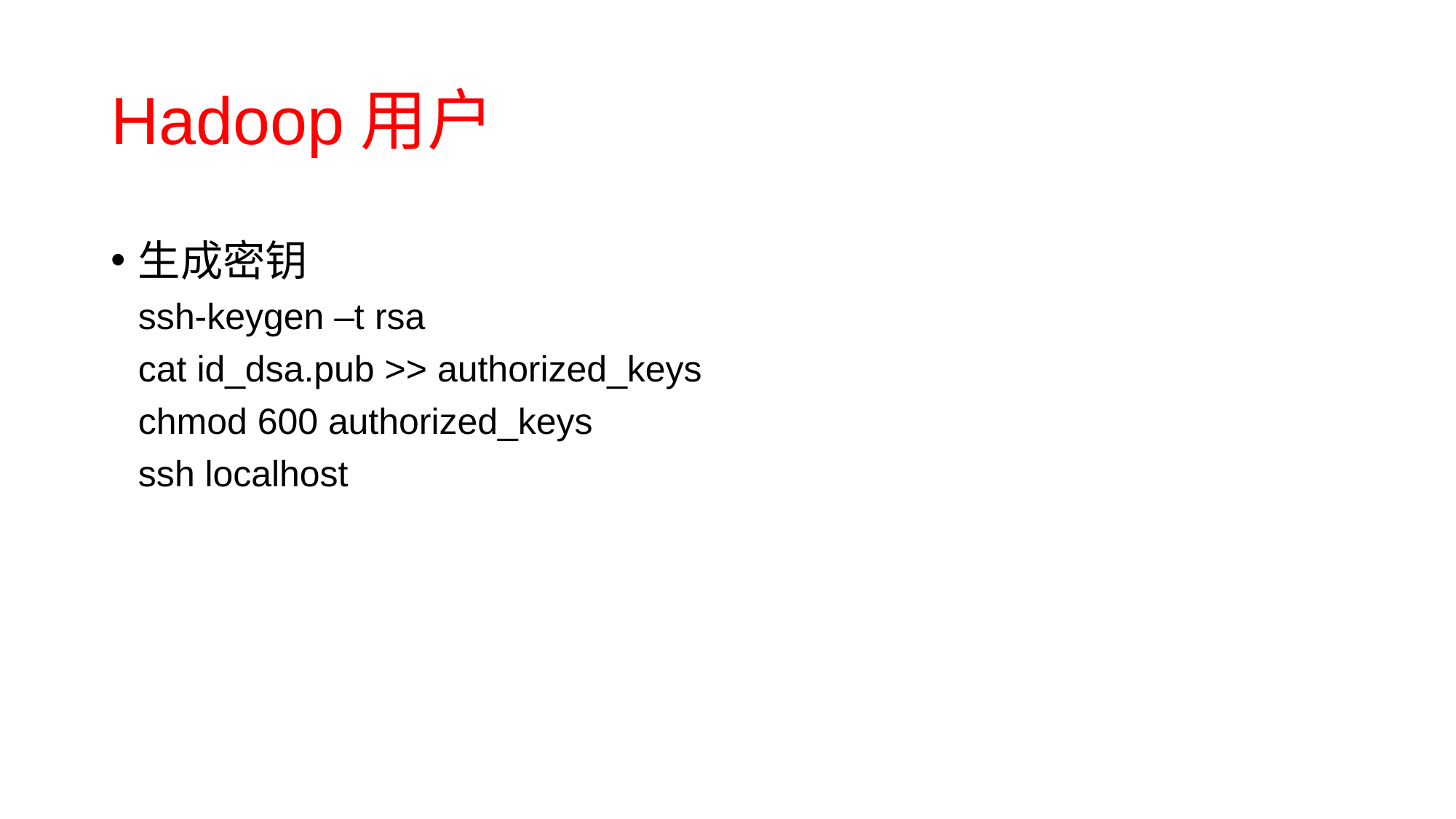

# Hadoop用户
生成密钥
ssh-keygen –t rsa
cat id_dsa.pub >> authorized_keys
chmod 600 authorized_keys
ssh localhost